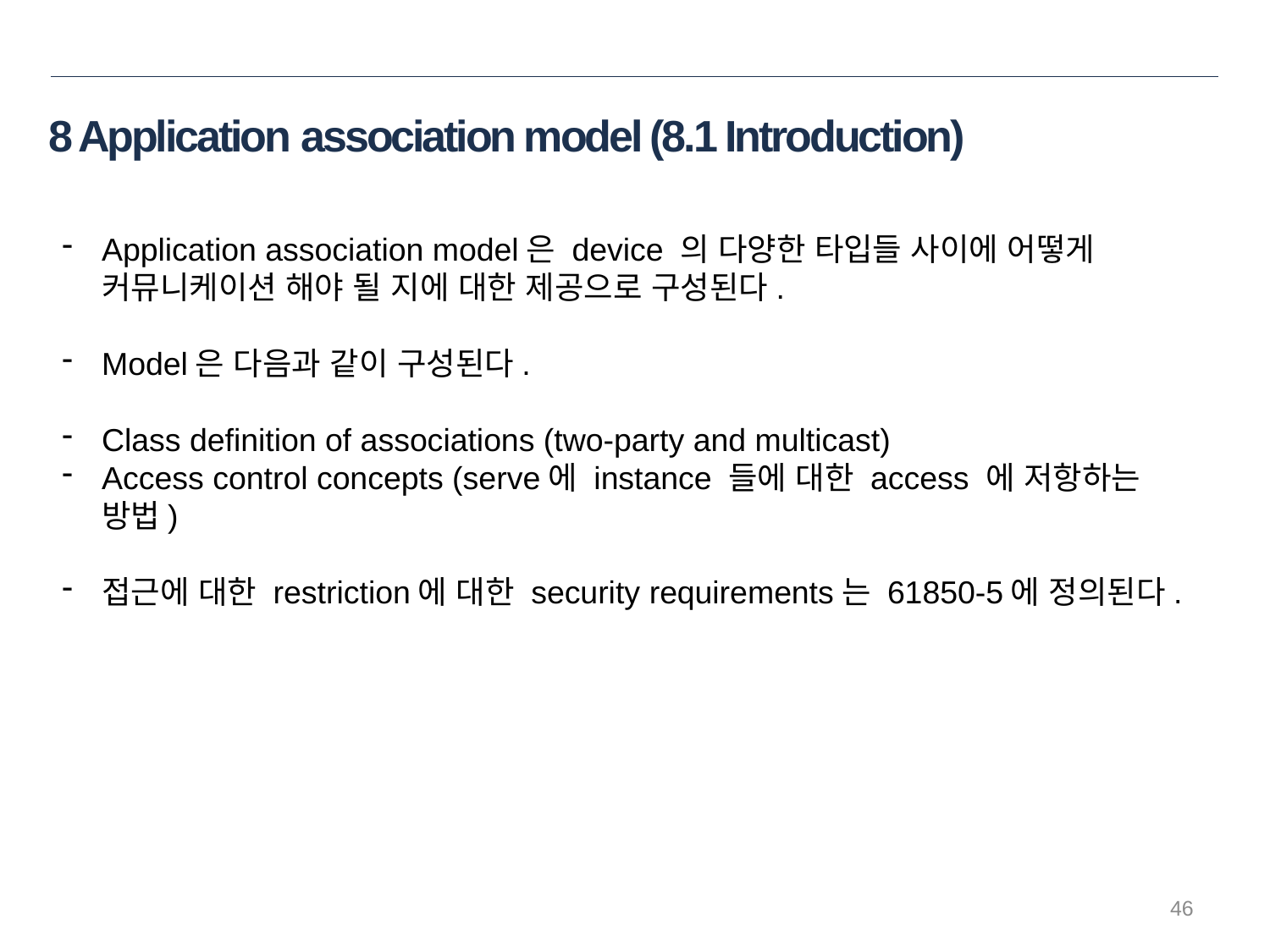

8 Application association model (8.1 Introduction)
Application association model은 device 의 다양한 타입들 사이에 어떻게 커뮤니케이션 해야 될 지에 대한 제공으로 구성된다.

Model은 다음과 같이 구성된다.

Class definition of associations (two-party and multicast)
Access control concepts (serve에 instance 들에 대한 access 에 저항하는 방법)

접근에 대한 restriction에 대한 security requirements는 61850-5에 정의된다.
46